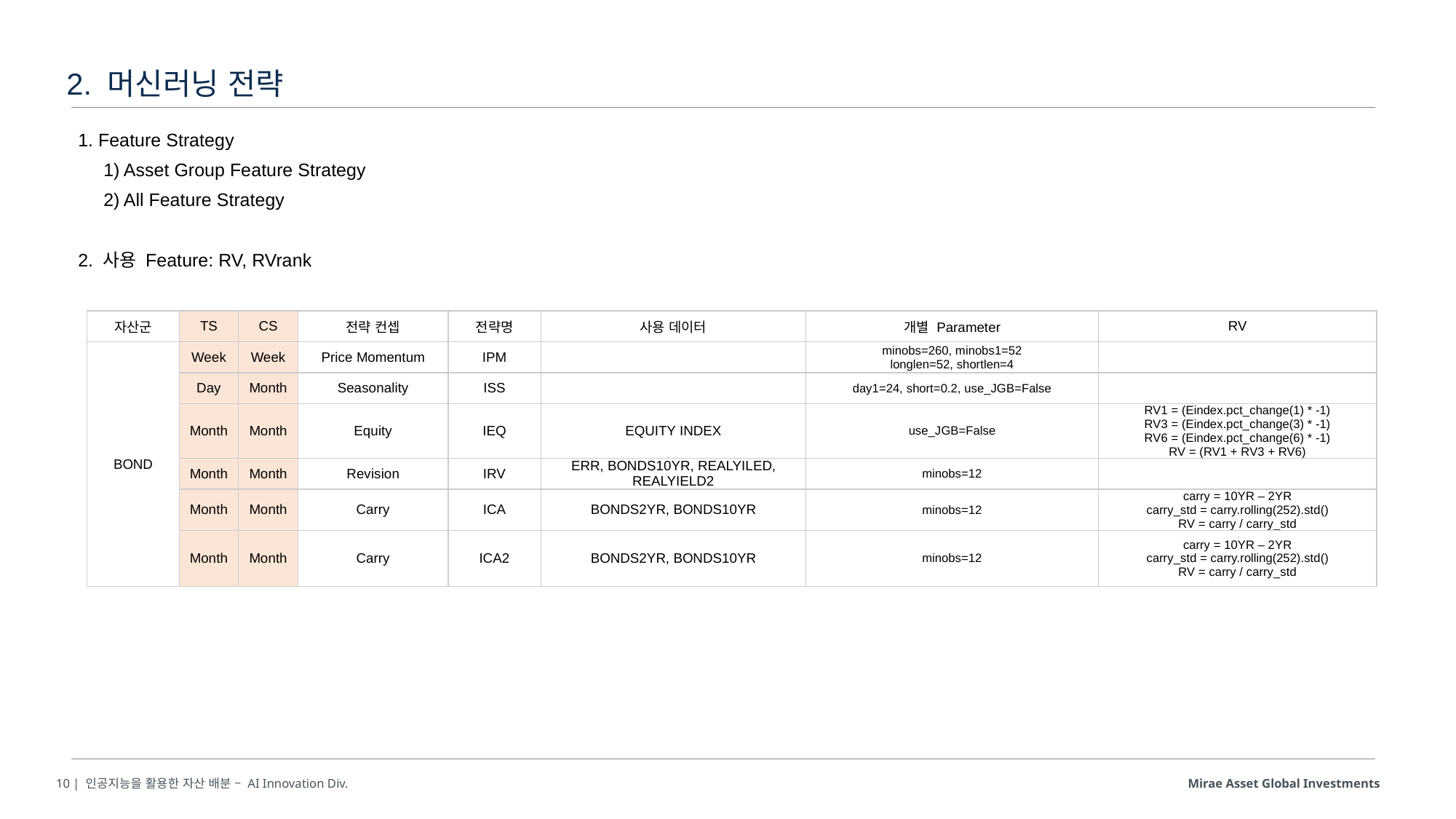

# 2. 머신러닝 전략
1. Feature Strategy
     1) Asset Group Feature Strategy
     2) All Feature Strategy

2. 사용 Feature: RV, RVrank
| 자산군 | TS | CS | 전략 컨셉 | 전략명 | 사용 데이터 | 개별 Parameter | RV |
| --- | --- | --- | --- | --- | --- | --- | --- |
| BOND | Week | Week | Price Momentum | IPM |  | minobs=260, minobs1=52 longlen=52, shortlen=4 |  |
|  | Day | Month | Seasonality | ISS |  | day1=24, short=0.2, use\_JGB=False |  |
|  | Month | Month | Equity | IEQ | EQUITY INDEX | use\_JGB=False | RV1 = (Eindex.pct\_change(1) \* -1) RV3 = (Eindex.pct\_change(3) \* -1) RV6 = (Eindex.pct\_change(6) \* -1) RV = (RV1 + RV3 + RV6) |
|  | Month | Month | Revision | IRV | ERR, BONDS10YR, REALYILED, REALYIELD2 | minobs=12 |  |
|  | Month | Month | Carry | ICA | BONDS2YR, BONDS10YR | minobs=12 | carry = 10YR – 2YR carry\_std = carry.rolling(252).std() RV = carry / carry\_std |
|  | Month | Month | Carry | ICA2 | BONDS2YR, BONDS10YR | minobs=12 | carry = 10YR – 2YR carry\_std = carry.rolling(252).std() RV = carry / carry\_std |